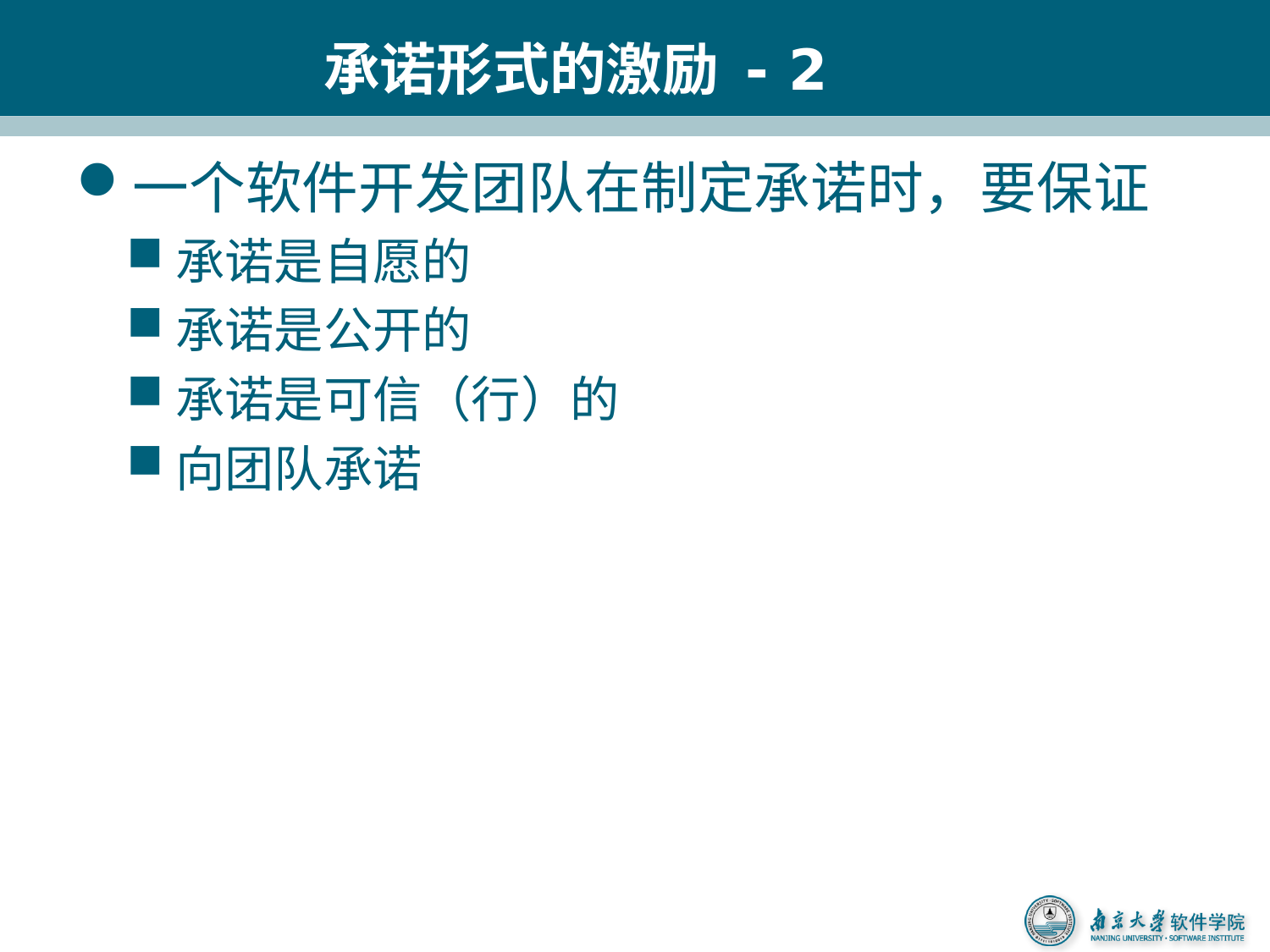

# 承诺形式的激励 - 2
一个软件开发团队在制定承诺时，要保证
承诺是自愿的
承诺是公开的
承诺是可信（行）的
向团队承诺